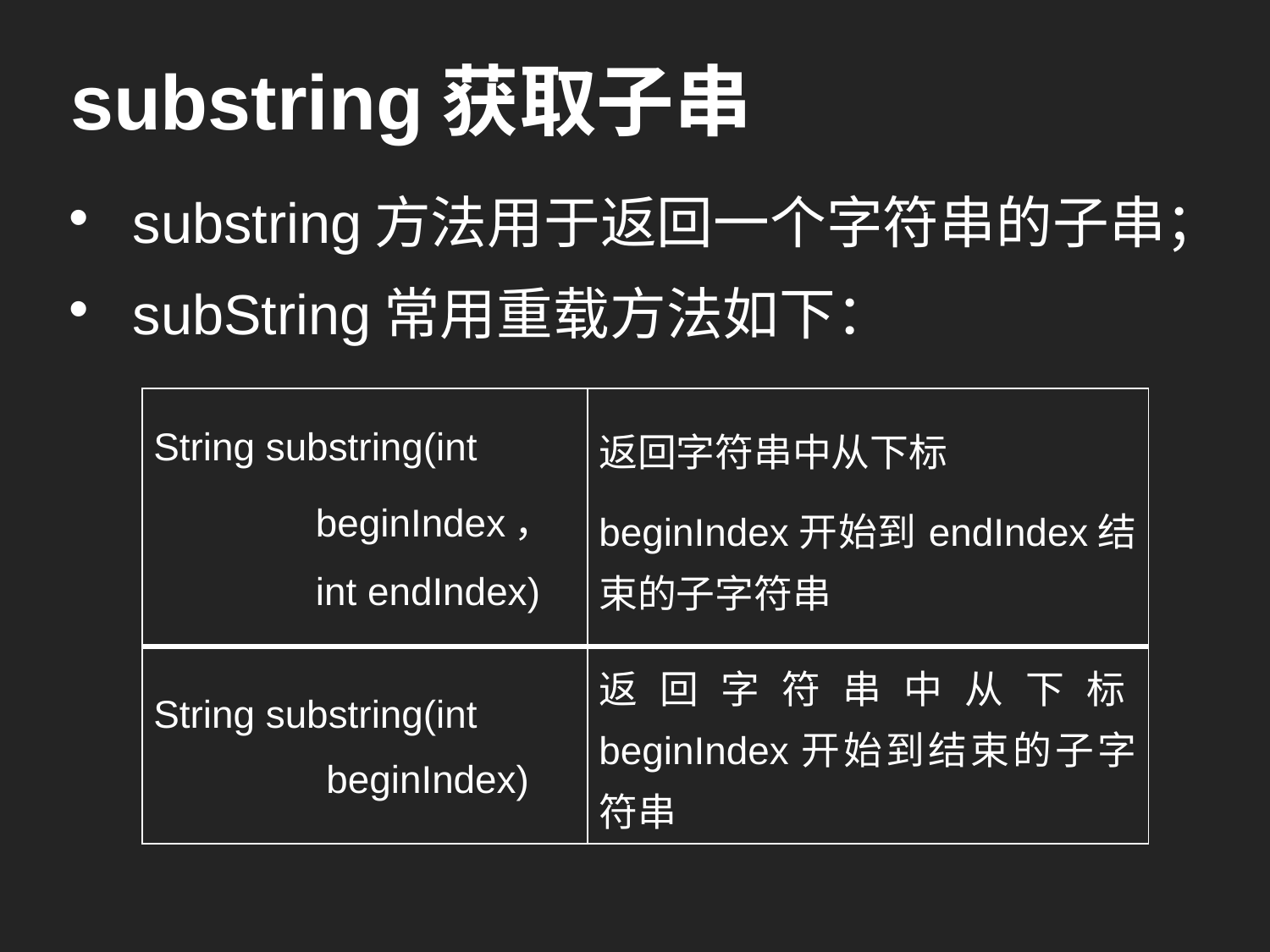

# substring获取子串
substring方法用于返回一个字符串的子串；
subString常用重载方法如下：
| String substring(int beginIndex， int endIndex) | 返回字符串中从下标 beginIndex开始到endIndex结束的子字符串 |
| --- | --- |
| String substring(int beginIndex) | 返回字符串中从下标beginIndex开始到结束的子字符串 |